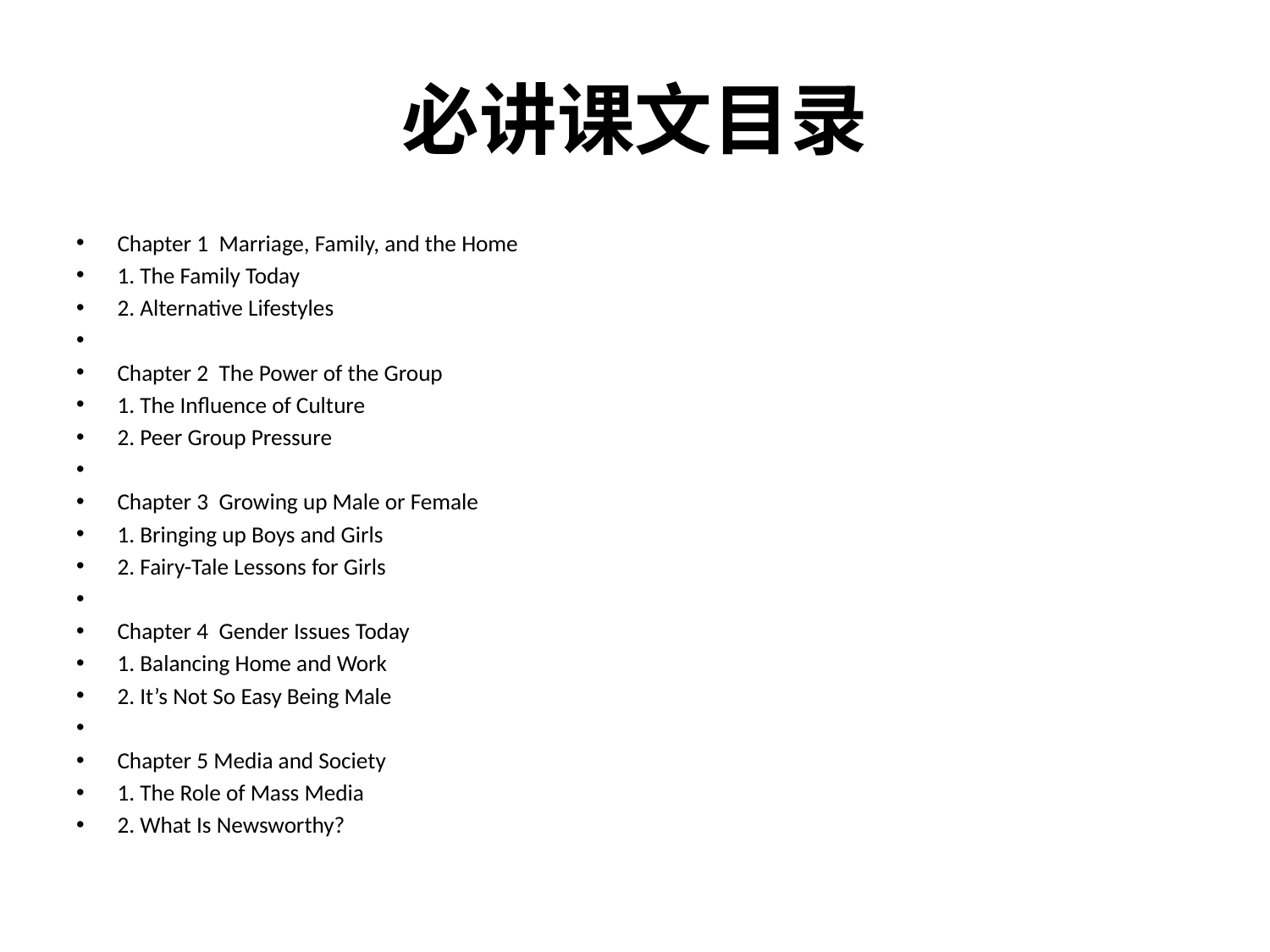

# 必讲课文目录
Chapter 1  Marriage, Family, and the Home
1. The Family Today
2. Alternative Lifestyles

Chapter 2  The Power of the Group
1. The Influence of Culture
2. Peer Group Pressure

Chapter 3  Growing up Male or Female
1. Bringing up Boys and Girls
2. Fairy-Tale Lessons for Girls

Chapter 4  Gender Issues Today
1. Balancing Home and Work
2. It’s Not So Easy Being Male

Chapter 5 Media and Society
1. The Role of Mass Media
2. What Is Newsworthy?